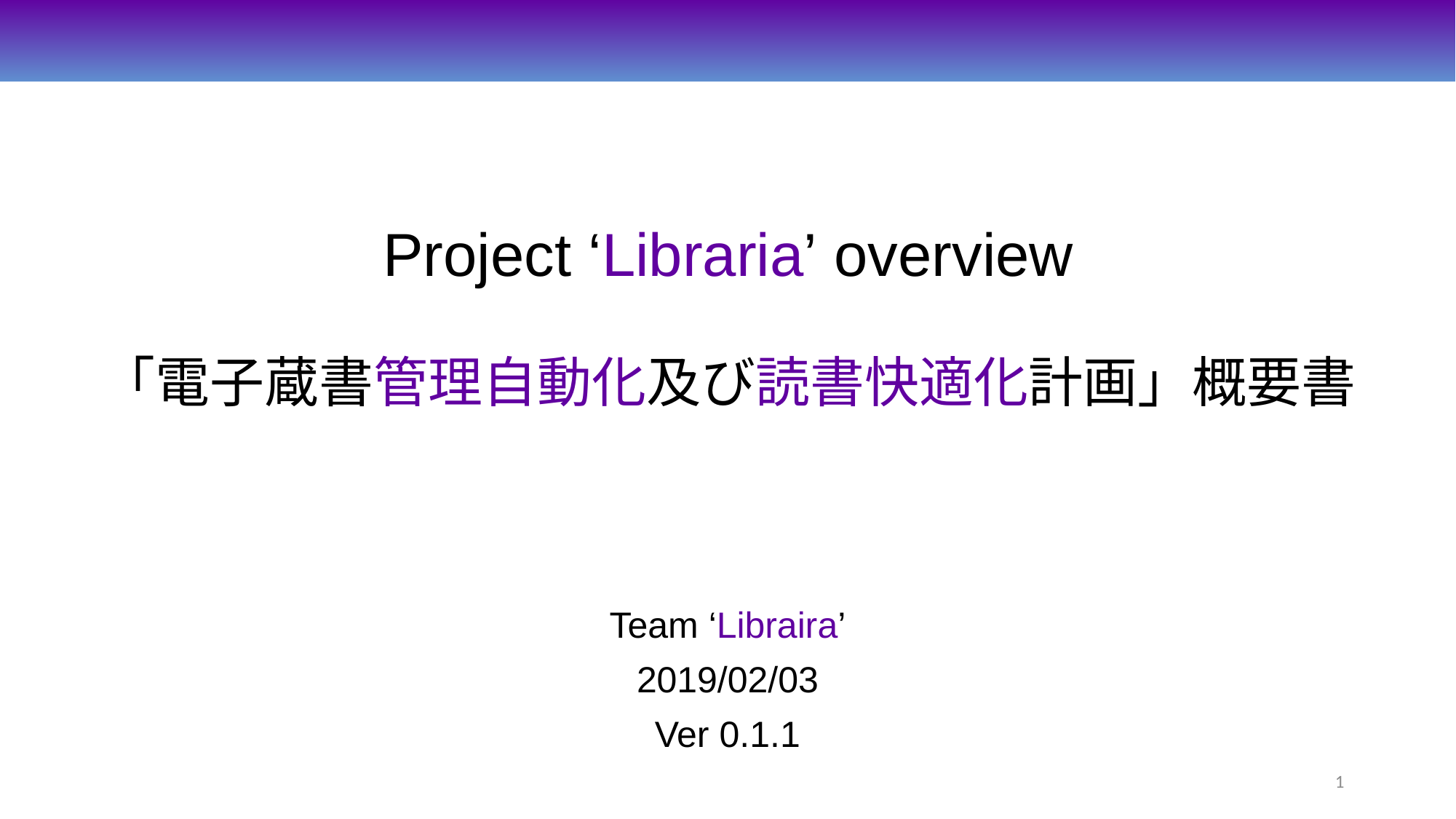

# Project ‘Libraria’ overview 「電子蔵書管理自動化及び読書快適化計画」概要書
Team ‘Libraira’
2019/02/03
Ver 0.1.1
1